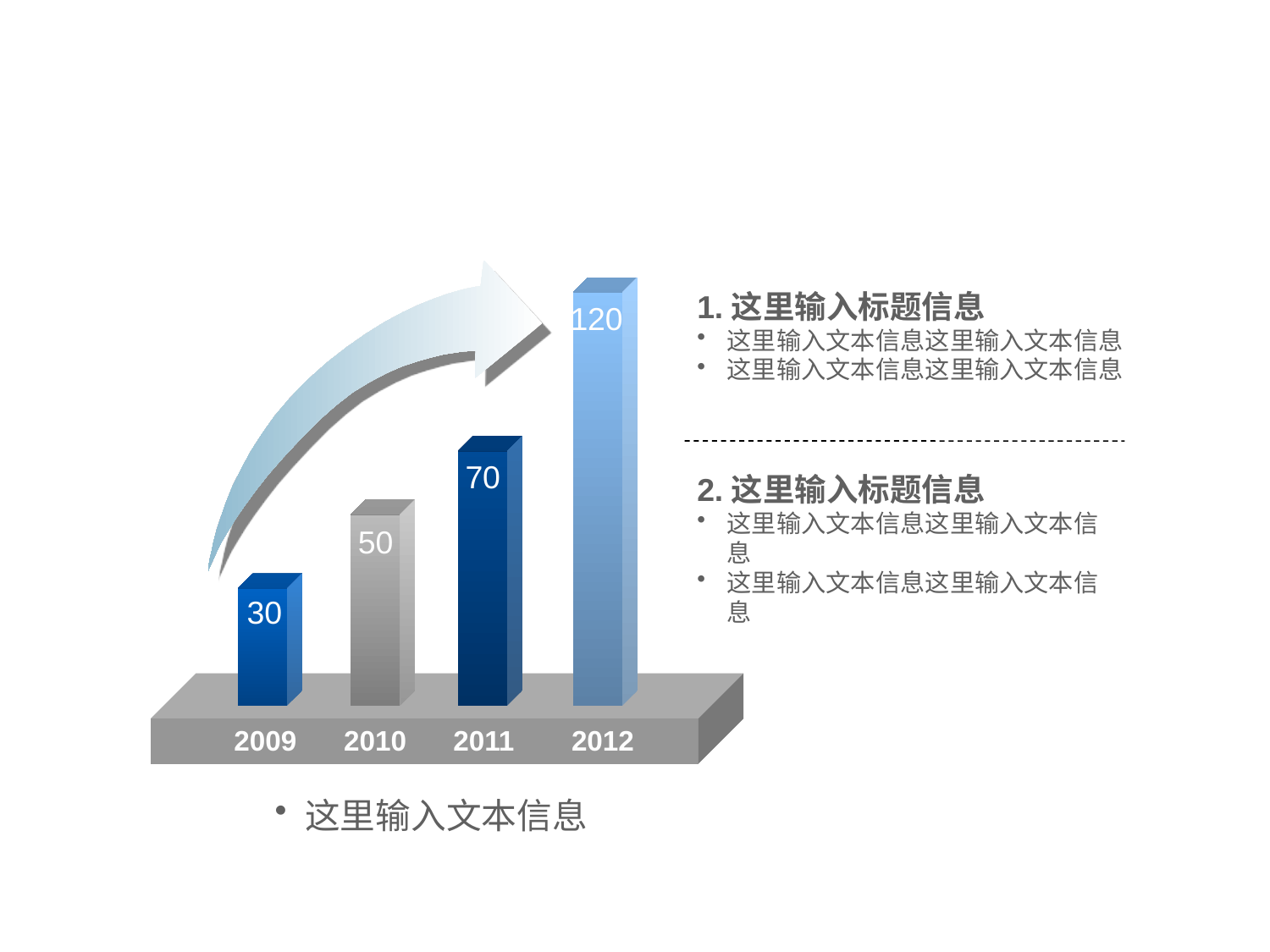

120
70

50

30

2009
2010
2011
2012
1.这里输入标题信息
这里输入文本信息这里输入文本信息
这里输入文本信息这里输入文本信息

2.这里输入标题信息
这里输入文本信息这里输入文本信息
这里输入文本信息这里输入文本信息
这里输入文本信息